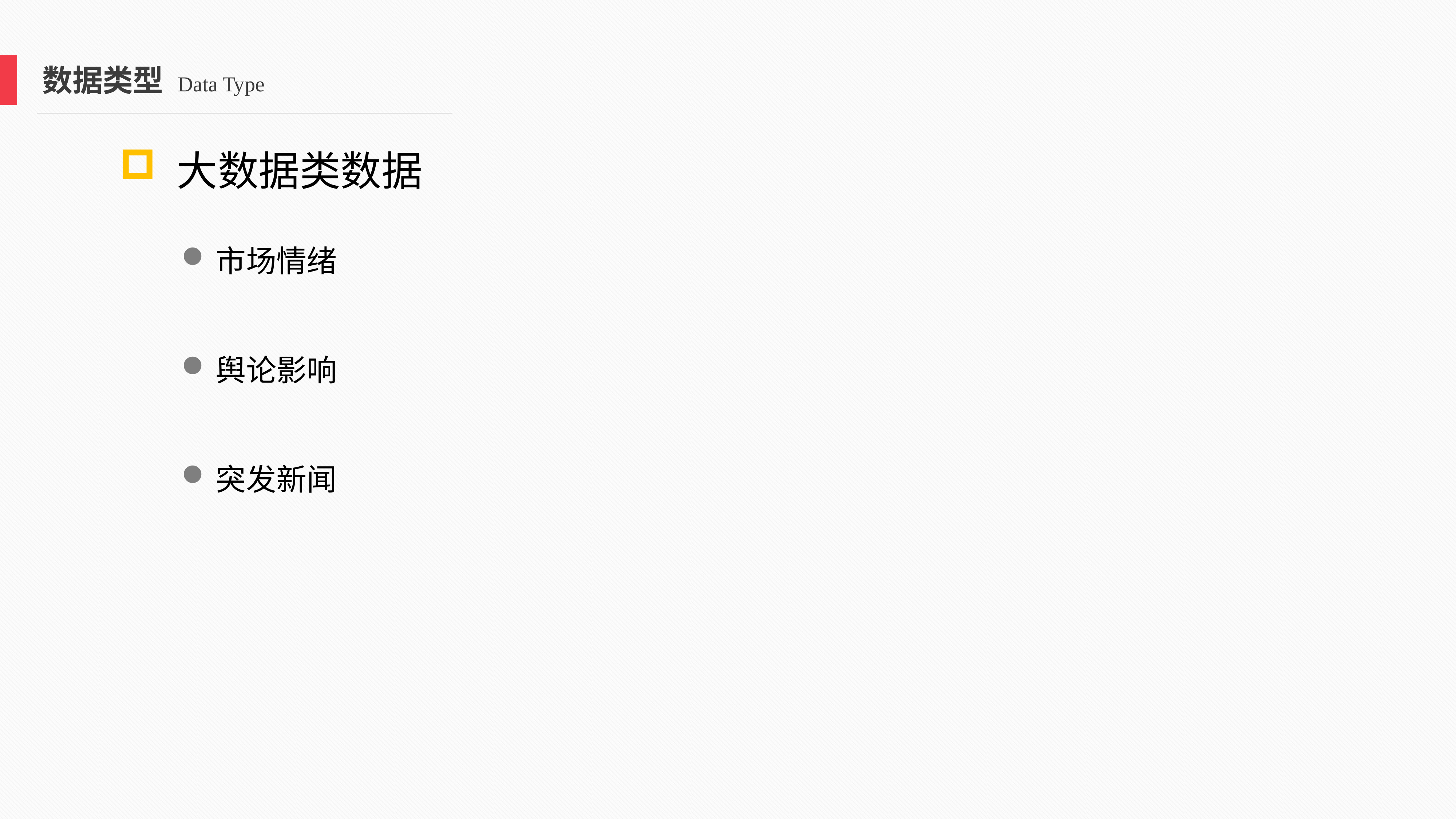

数据类型 Data Type
 大数据类数据
市场情绪

舆论影响

突发新闻